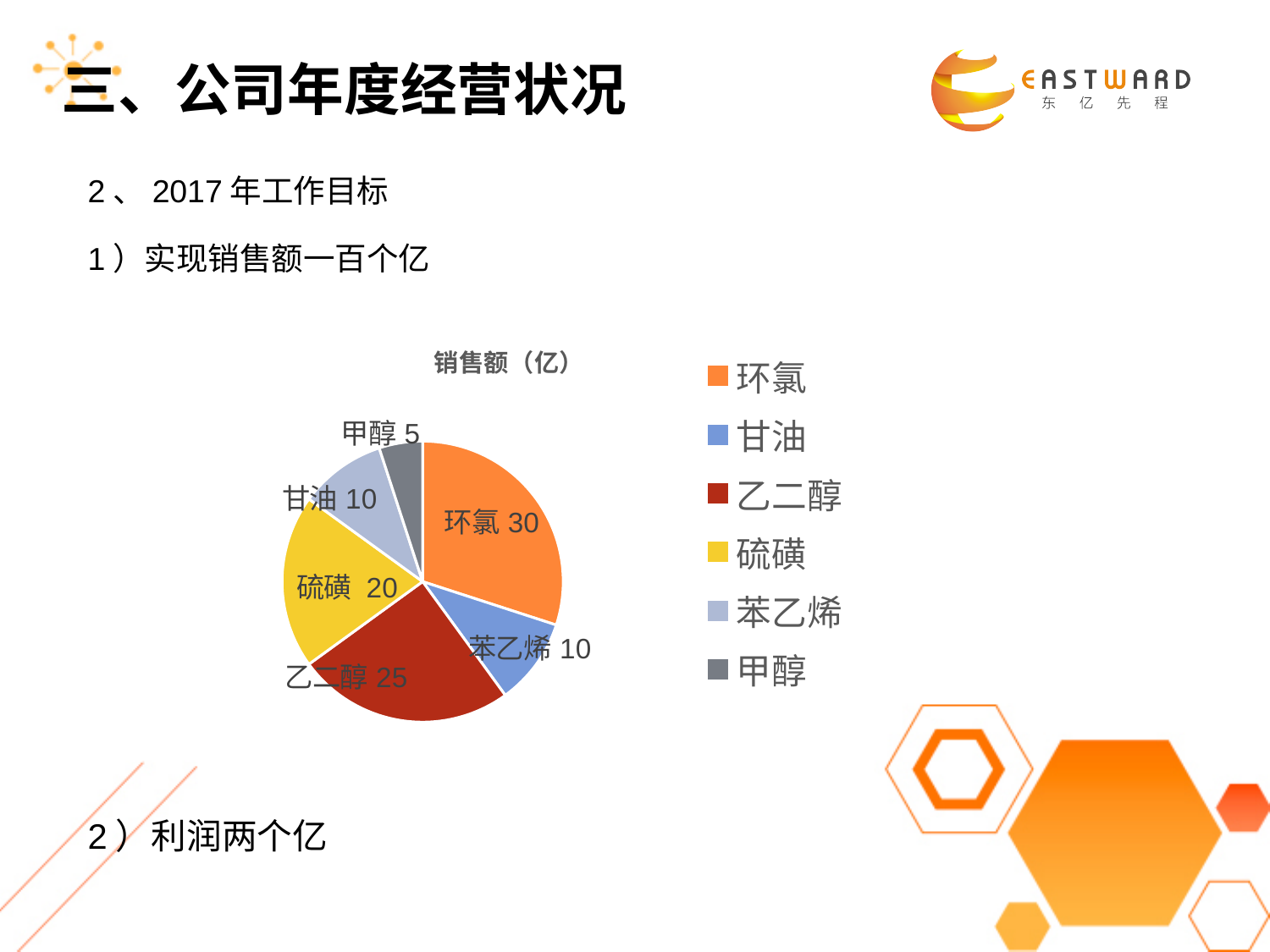

三、公司年度经营状况
2、2017年工作目标
1）实现销售额一百个亿

2）利润两个亿

### Chart: 销售额（亿）

| Category | 销售额 |
|---|---|
| 环氯 | 30.0 |
| 甘油 | 10.0 |
| 乙二醇 | 25.0 |
| 硫磺 | 20.0 |
| 苯乙烯 | 10.0 |
| 甲醇 | 5.0 |